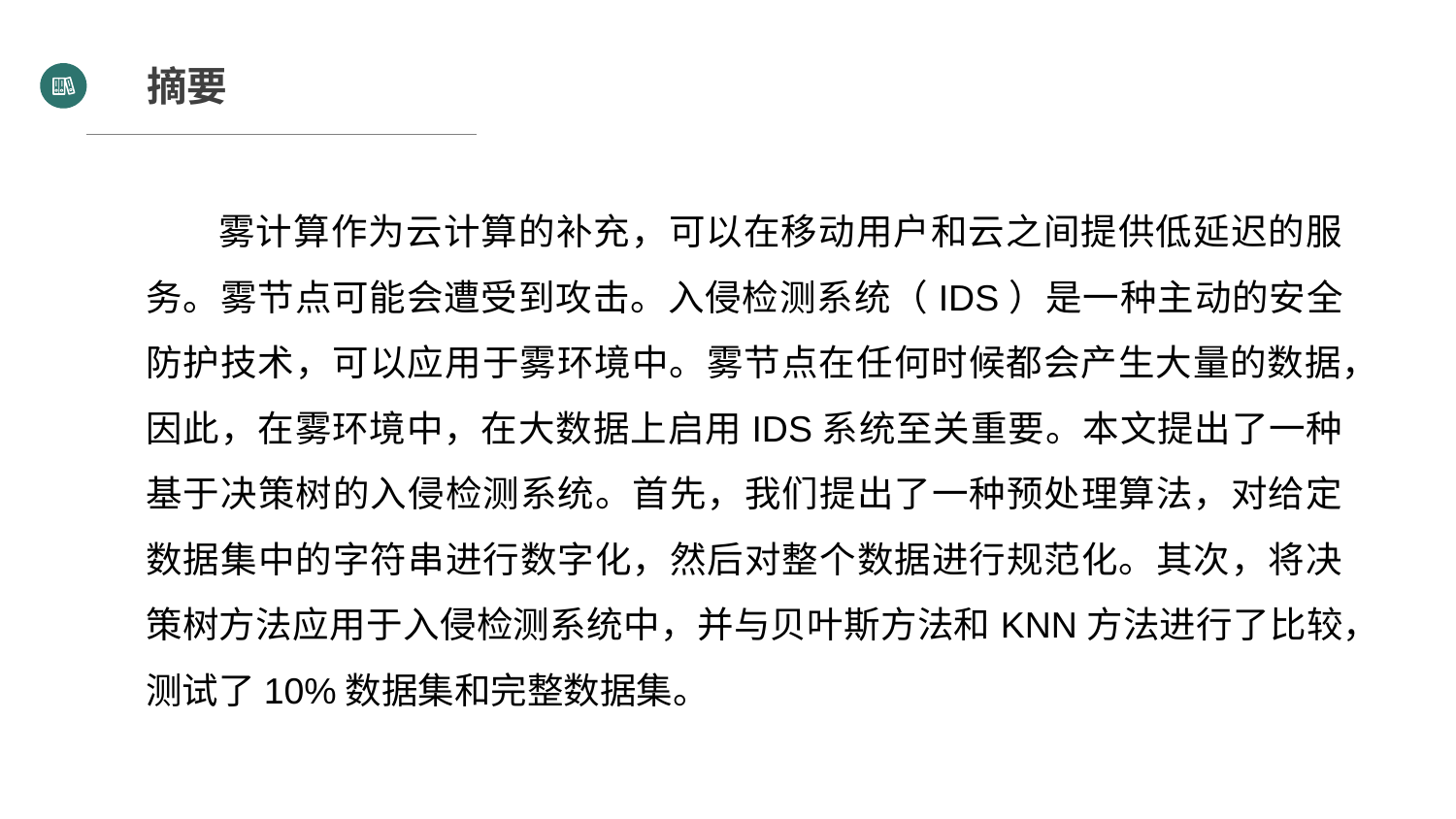

摘要

雾计算作为云计算的补充，可以在移动用户和云之间提供低延迟的服务。雾节点可能会遭受到攻击。入侵检测系统（IDS）是一种主动的安全防护技术，可以应用于雾环境中。雾节点在任何时候都会产生大量的数据，因此，在雾环境中，在大数据上启用IDS系统至关重要。本文提出了一种基于决策树的入侵检测系统。首先，我们提出了一种预处理算法，对给定数据集中的字符串进行数字化，然后对整个数据进行规范化。其次，将决策树方法应用于入侵检测系统中，并与贝叶斯方法和KNN方法进行了比较，测试了10%数据集和完整数据集。